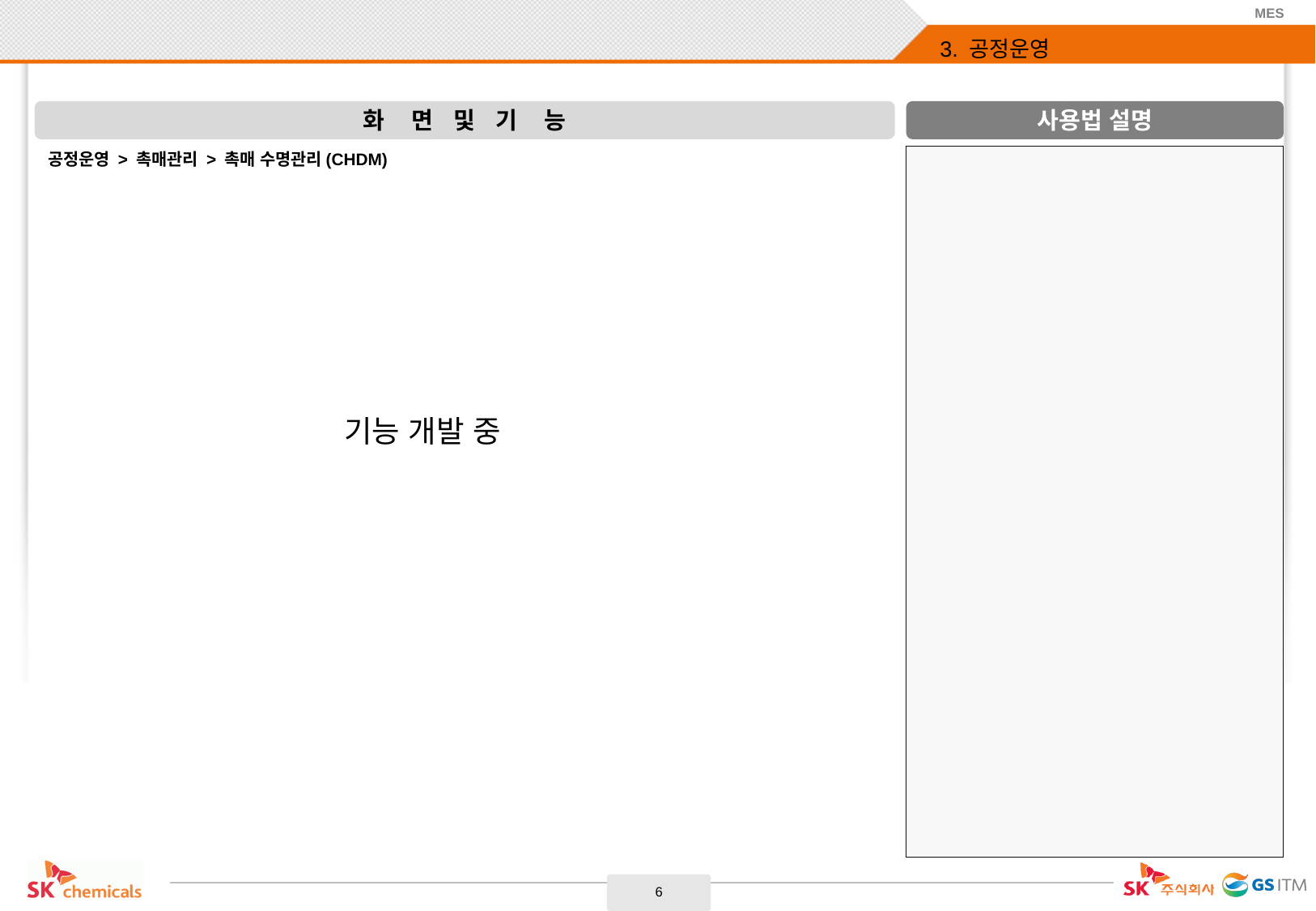

# 3. 공정운영
공정운영 > 촉매관리 > 촉매 수명관리(CHDM)

기능 개발 중